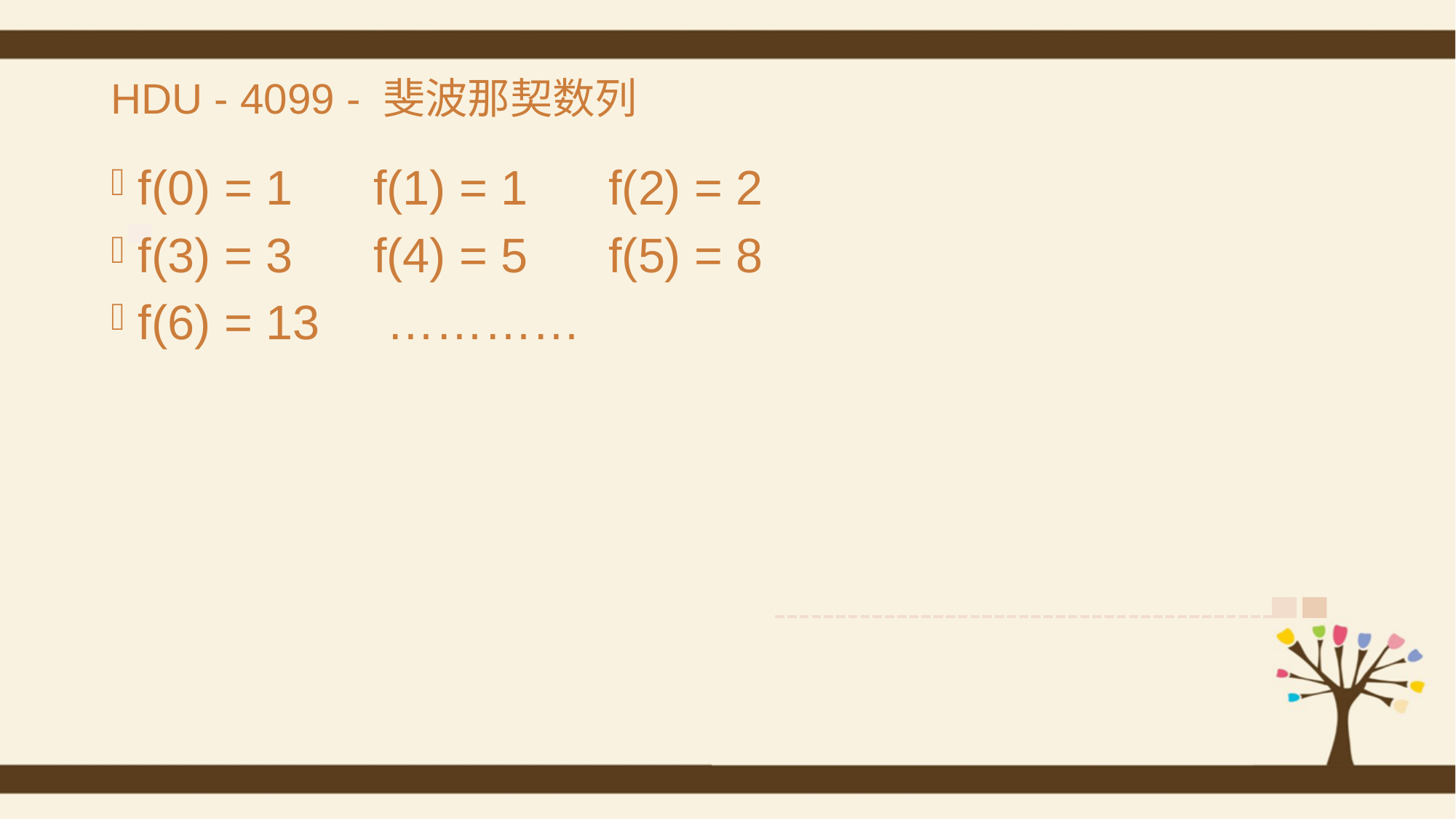

# HDU - 4099 - 斐波那契数列
f(0) = 1      f(1) = 1      f(2) = 2
f(3) = 3      f(4) = 5      f(5) = 8
f(6) = 13     …………